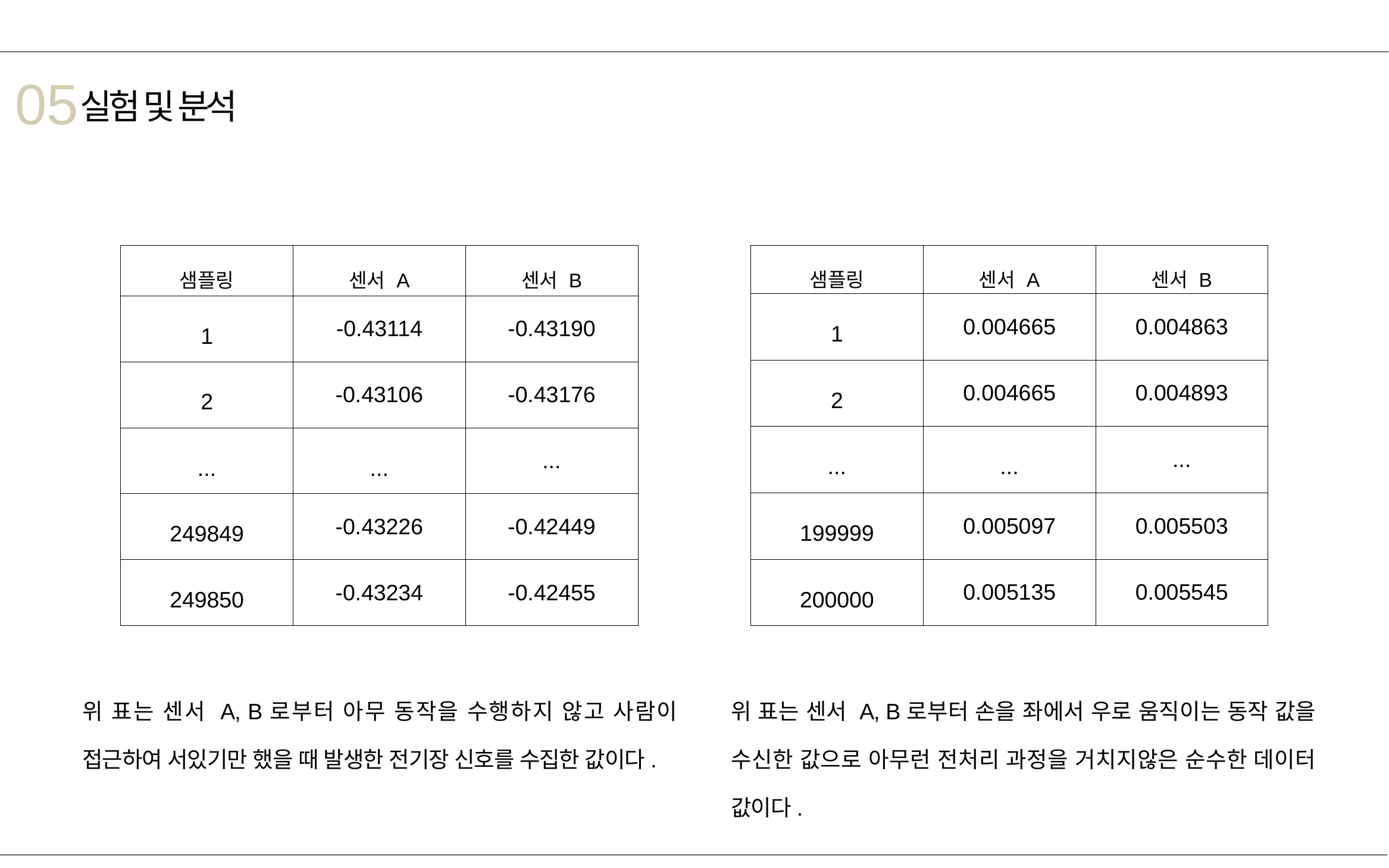

05
실험 및 분석

| 샘플링 | 센서 A | 센서 B |
| --- | --- | --- |
| 1 | -0.43114 | -0.43190 |
| 2 | -0.43106 | -0.43176 |
| ... | ... | ... |
| 249849 | -0.43226 | -0.42449 |
| 249850 | -0.43234 | -0.42455 |
| 샘플링 | 센서 A | 센서 B |
| --- | --- | --- |
| 1 | 0.004665 | 0.004863 |
| 2 | 0.004665 | 0.004893 |
| ... | ... | ... |
| 199999 | 0.005097 | 0.005503 |
| 200000 | 0.005135 | 0.005545 |

위 표는 센서 A, B로부터 아무 동작을 수행하지 않고 사람이 접근하여 서있기만 했을 때 발생한 전기장 신호를 수집한 값이다.
위 표는 센서 A, B로부터 손을 좌에서 우로 움직이는 동작 값을 수신한 값으로 아무런 전처리 과정을 거치지않은 순수한 데이터 값이다.